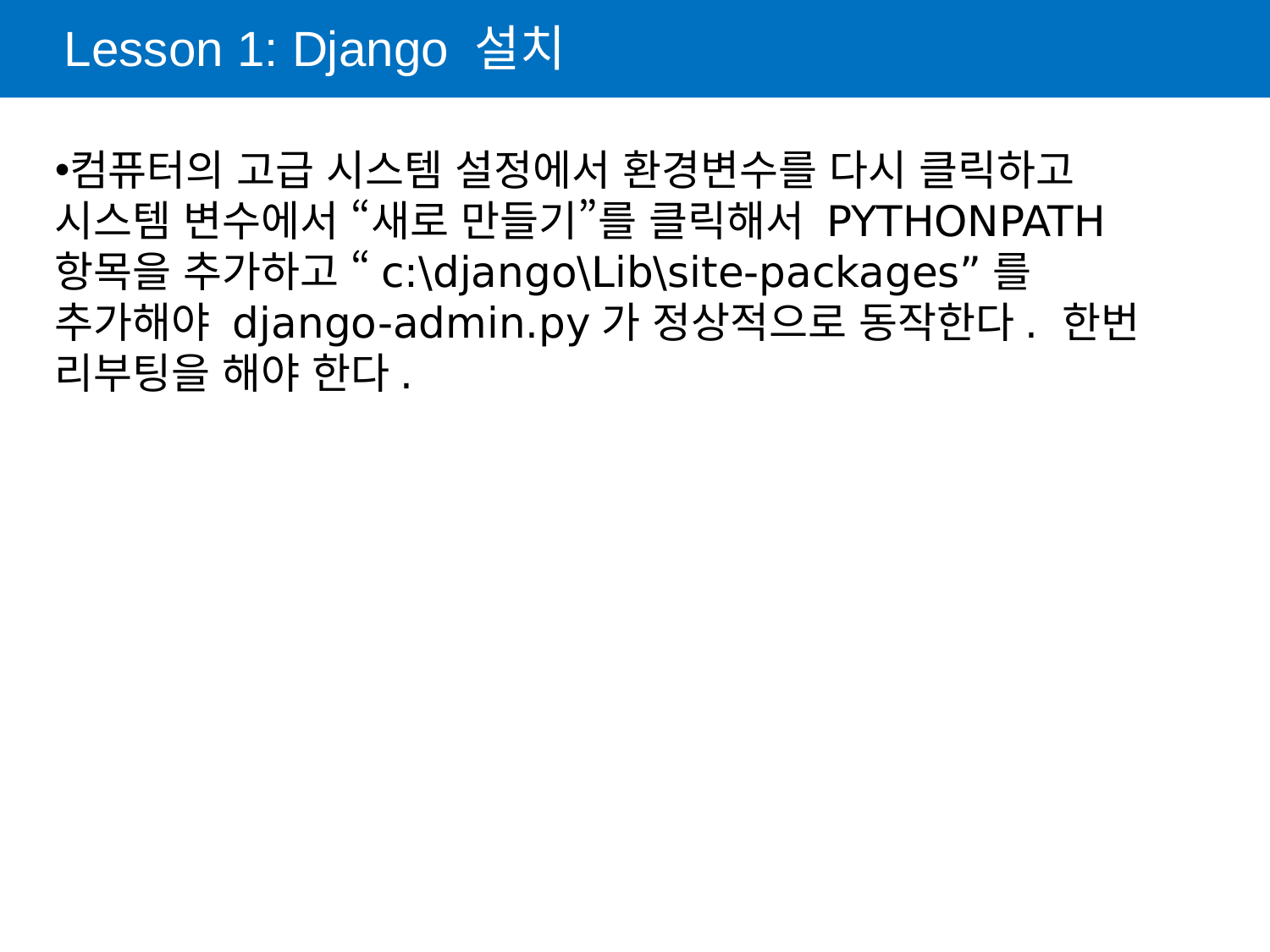

# Lesson 1: Django 설치
컴퓨터의 고급 시스템 설정에서 환경변수를 다시 클릭하고 시스템 변수에서 “새로 만들기”를 클릭해서 PYTHONPATH항목을 추가하고 “c:\django\Lib\site-packages”를 추가해야 django-admin.py가 정상적으로 동작한다. 한번 리부팅을 해야 한다.